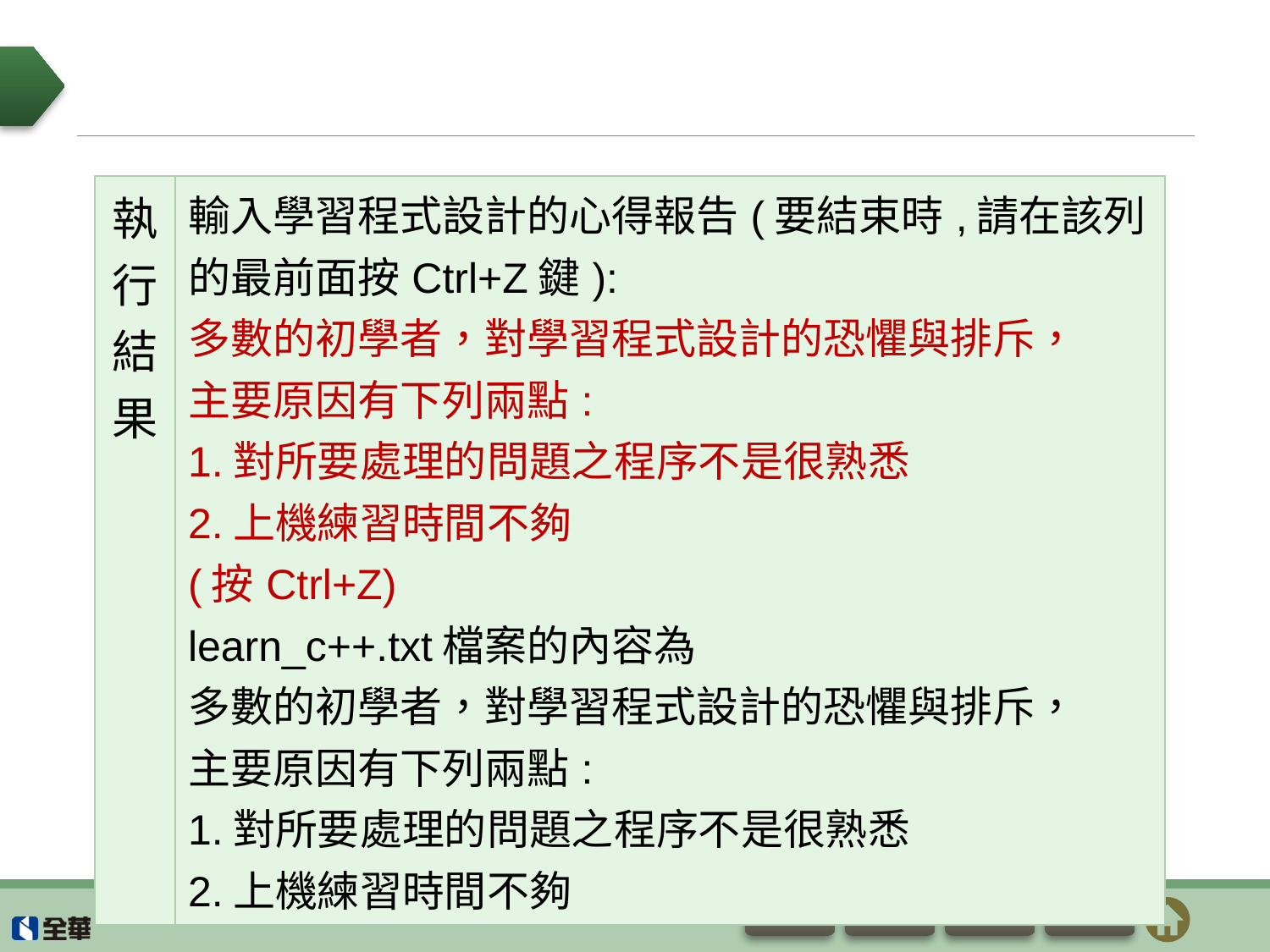

#
| 執 行 結 果 | 輸入學習程式設計的心得報告(要結束時,請在該列的最前面按Ctrl+Z鍵): 多數的初學者，對學習程式設計的恐懼與排斥， 主要原因有下列兩點: 1.對所要處理的問題之程序不是很熟悉 2.上機練習時間不夠 (按Ctrl+Z) learn\_c++.txt檔案的內容為 多數的初學者，對學習程式設計的恐懼與排斥， 主要原因有下列兩點: 1.對所要處理的問題之程序不是很熟悉 2.上機練習時間不夠 |
| --- | --- |